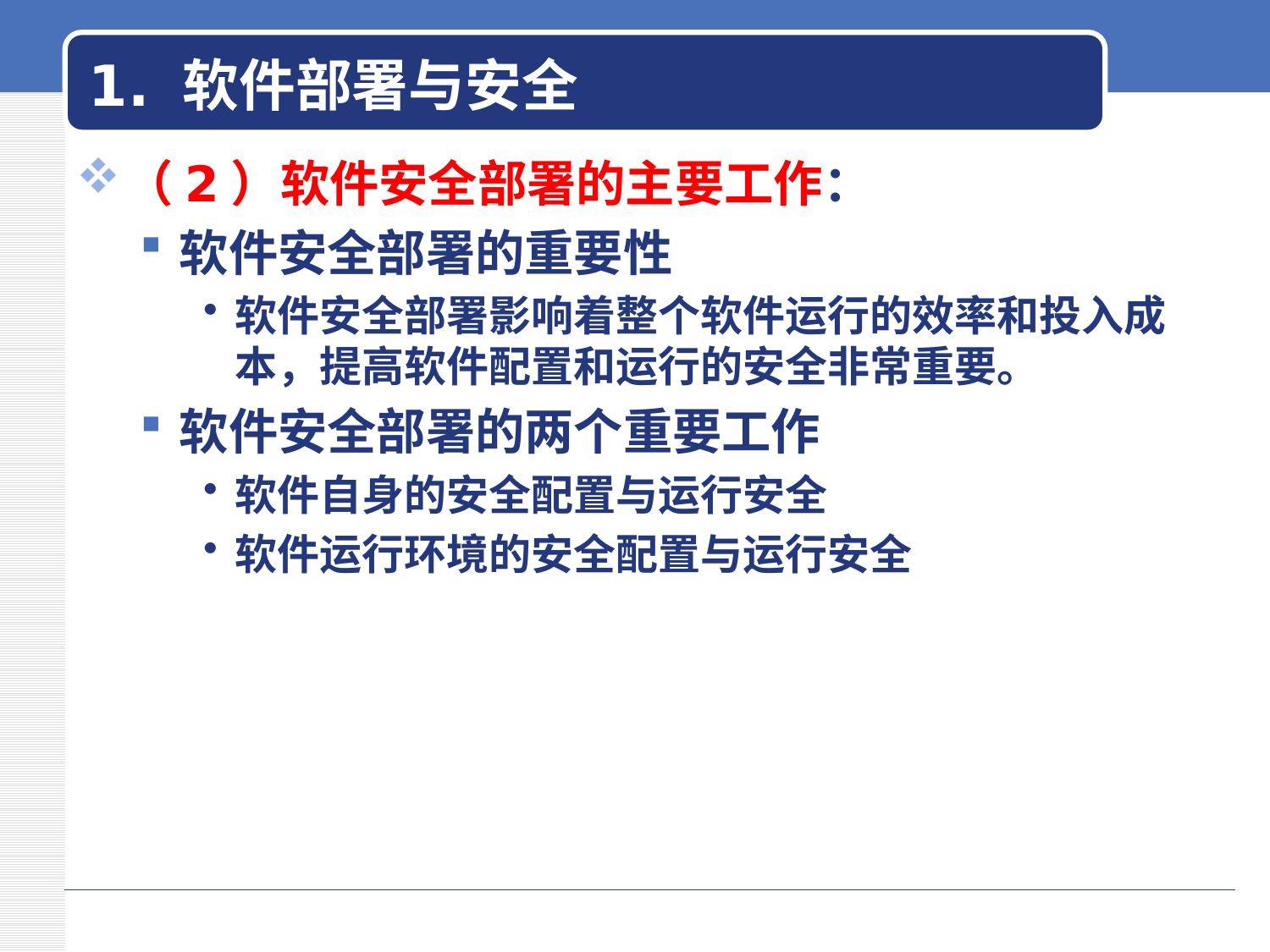

# 1. 软件部署与安全
（2）软件安全部署的主要工作：
软件安全部署的重要性
软件安全部署影响着整个软件运行的效率和投入成本，提高软件配置和运行的安全非常重要。
软件安全部署的两个重要工作
软件自身的安全配置与运行安全
软件运行环境的安全配置与运行安全